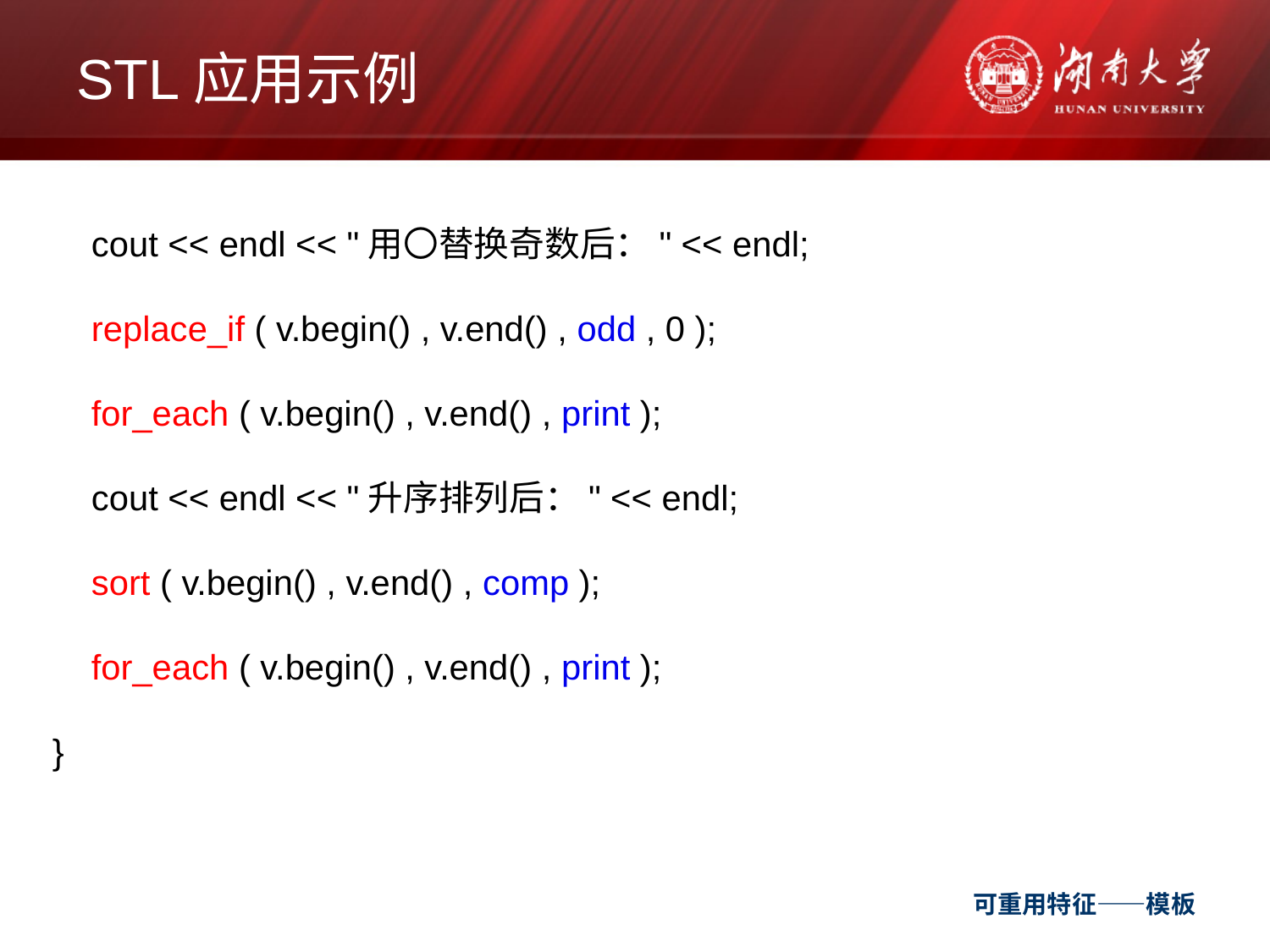

# STL应用示例
    cout << endl << "用〇替换奇数后：" << endl;
    replace_if ( v.begin() , v.end() , odd , 0 );
    for_each ( v.begin() , v.end() , print );
    cout << endl << "升序排列后：" << endl;
    sort ( v.begin() , v.end() , comp );
    for_each ( v.begin() , v.end() , print );
}